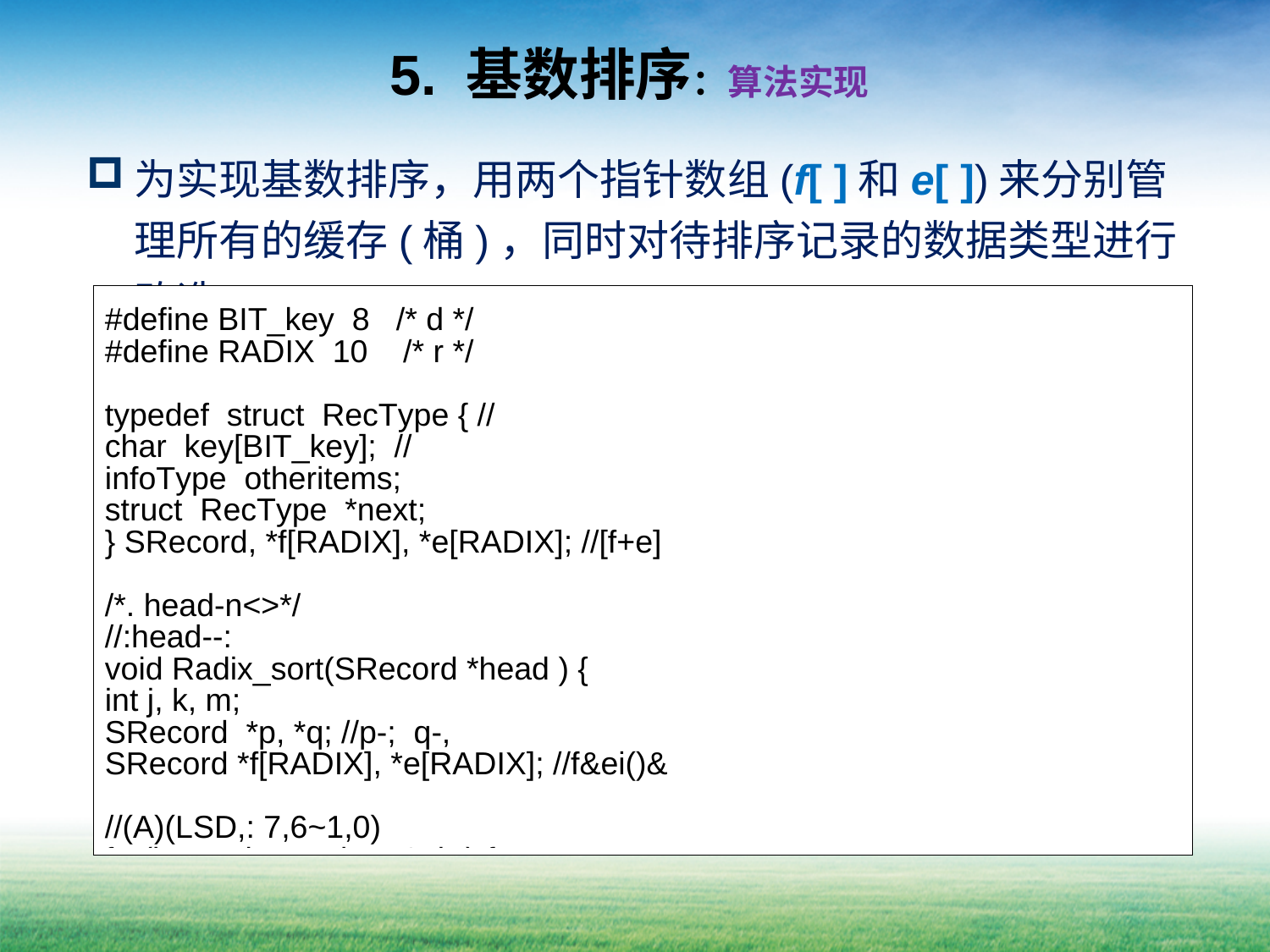

# 5. 基数排序：算法实现
为实现基数排序，用两个指针数组(f[ ]和e[ ])来分别管理所有的缓存(桶)，同时对待排序记录的数据类型进行改造。